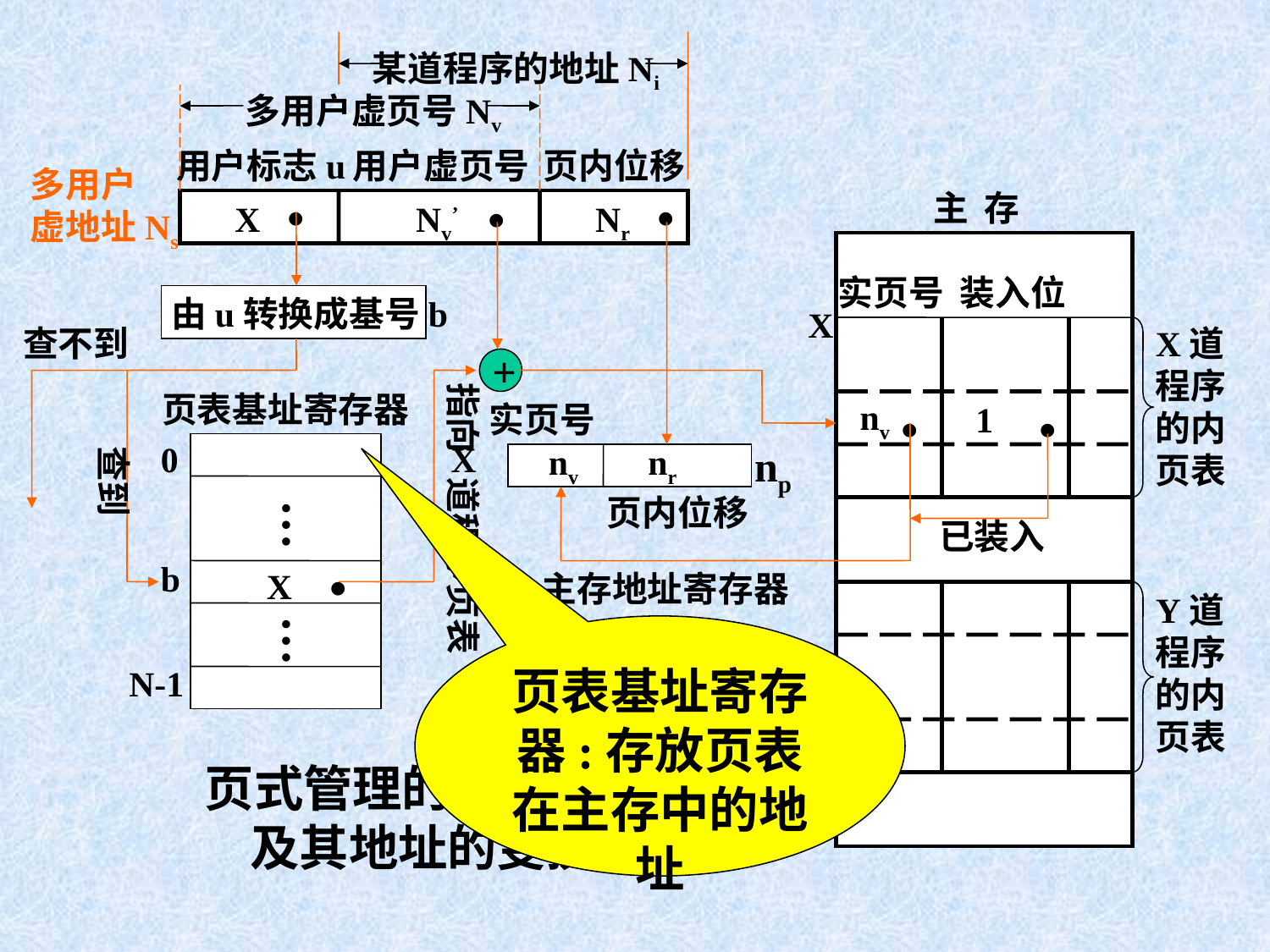

某道程序的地址Ni

多用户虚页号Nv

用户标志u
用户虚页号
页内位移
多用户
虚地址Ns
•
•
主  存
•

X

Nv’

Nr

实页号
装入位

由u转换成基号b

X
查不到
X道
程序
的内
页表

+

指向   道程序页表

页表基址寄存器
nv
实页号

•
1
•

0
X
查到

nv
nr
np

页内位移

…

已装入

b
•
X

主存地址寄存器

Y道
程序
的内
页表

…
页表基址寄存器:存放页表在主存中的地址

N-1

页式管理的定位映像机构
   及其地址的变换过程